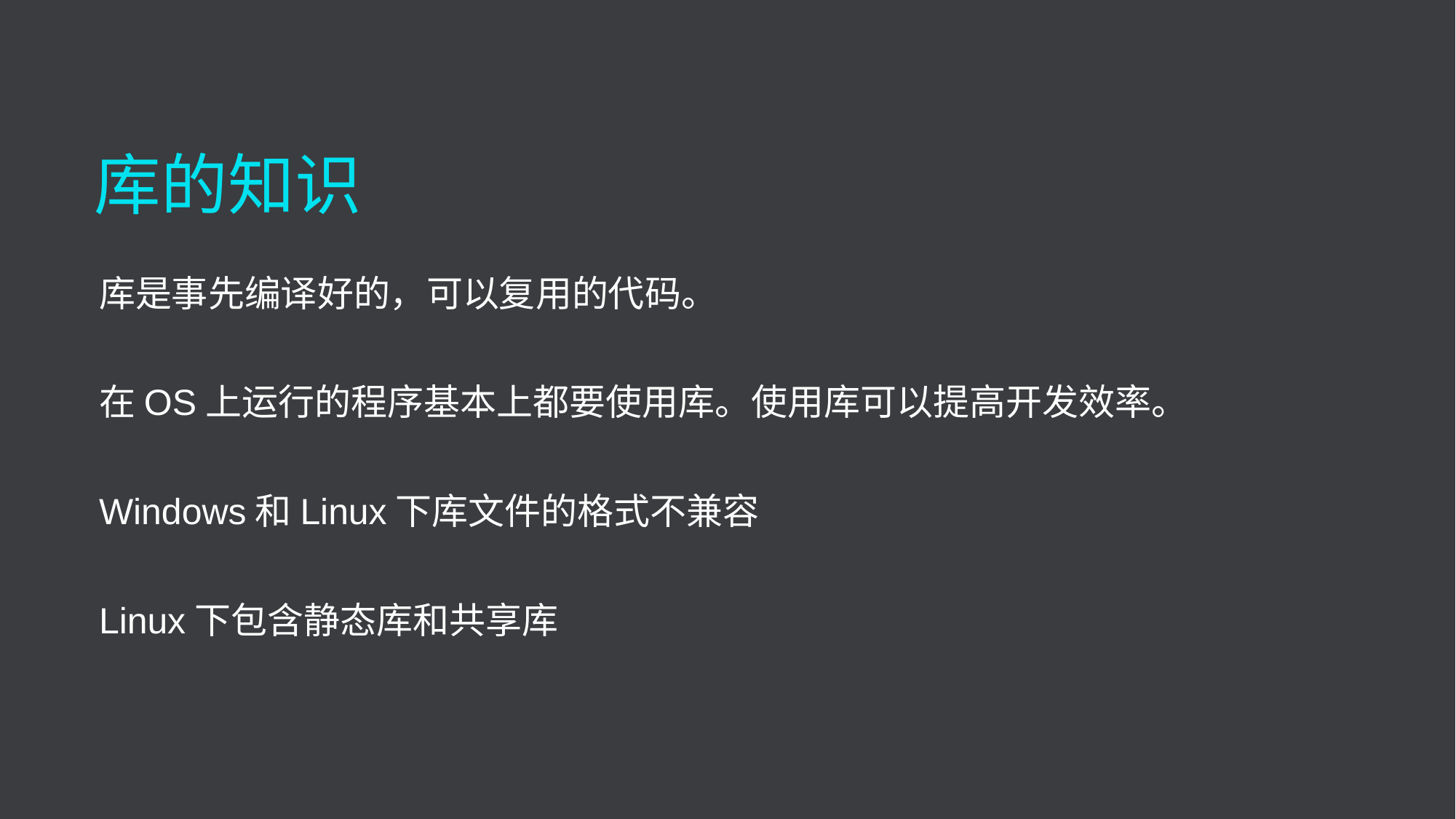

库的知识
库是事先编译好的，可以复用的代码。

在OS上运行的程序基本上都要使用库。使用库可以提高开发效率。

Windows和Linux下库文件的格式不兼容

Linux下包含静态库和共享库